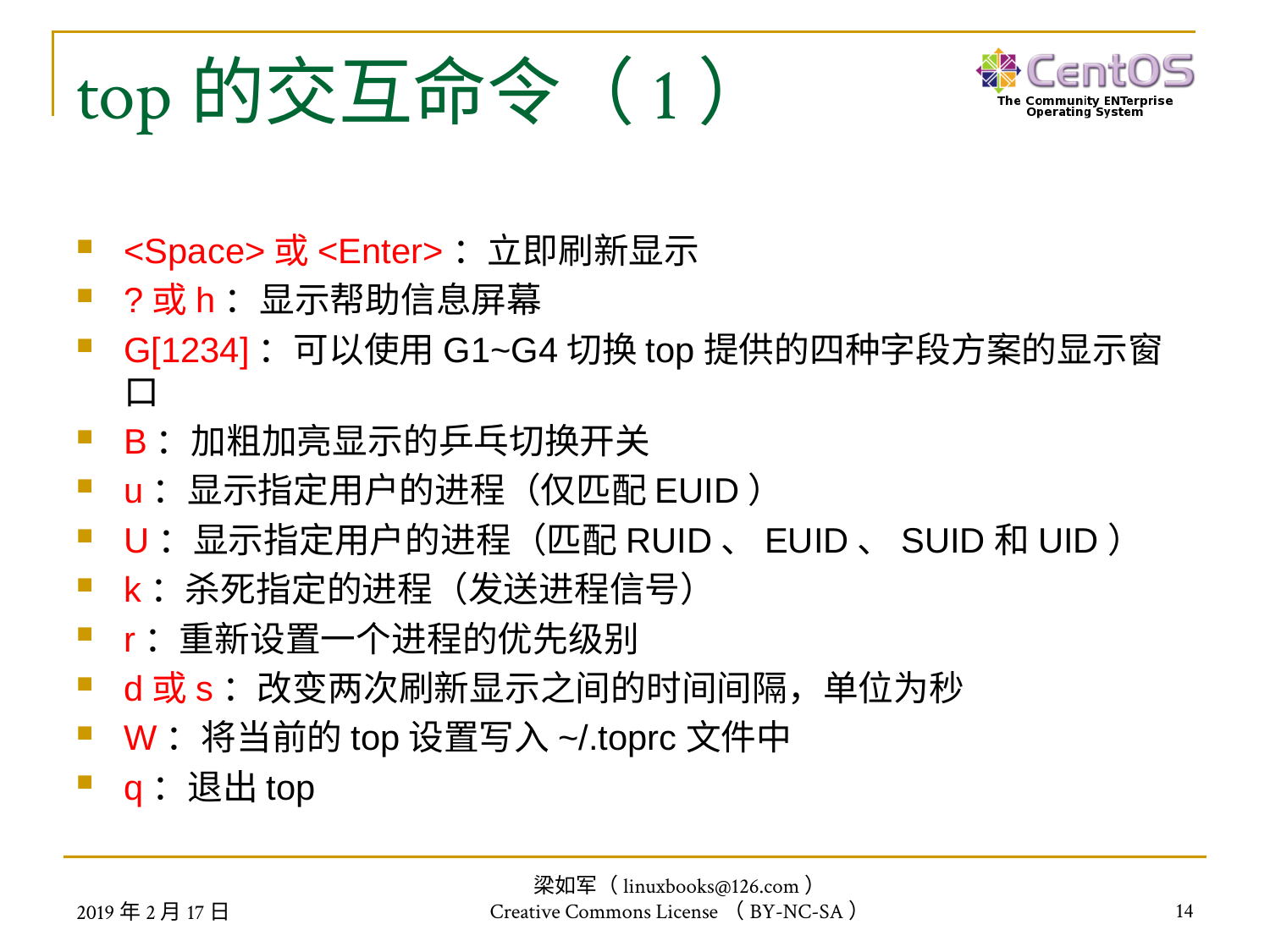

# top的交互命令（1）
<Space>或<Enter>：立即刷新显示
?或h：显示帮助信息屏幕
G[1234]：可以使用G1~G4切换top提供的四种字段方案的显示窗口
B：加粗加亮显示的乒乓切换开关
u：显示指定用户的进程（仅匹配EUID）
U：显示指定用户的进程（匹配RUID、EUID、SUID和UID）
k：杀死指定的进程（发送进程信号）
r：重新设置一个进程的优先级别
d或s：改变两次刷新显示之间的时间间隔，单位为秒
W：将当前的top设置写入~/.toprc文件中
q：退出top
梁如军（linuxbooks@126.com）
Creative Commons License（BY-NC-SA）
2019年2月17日
14